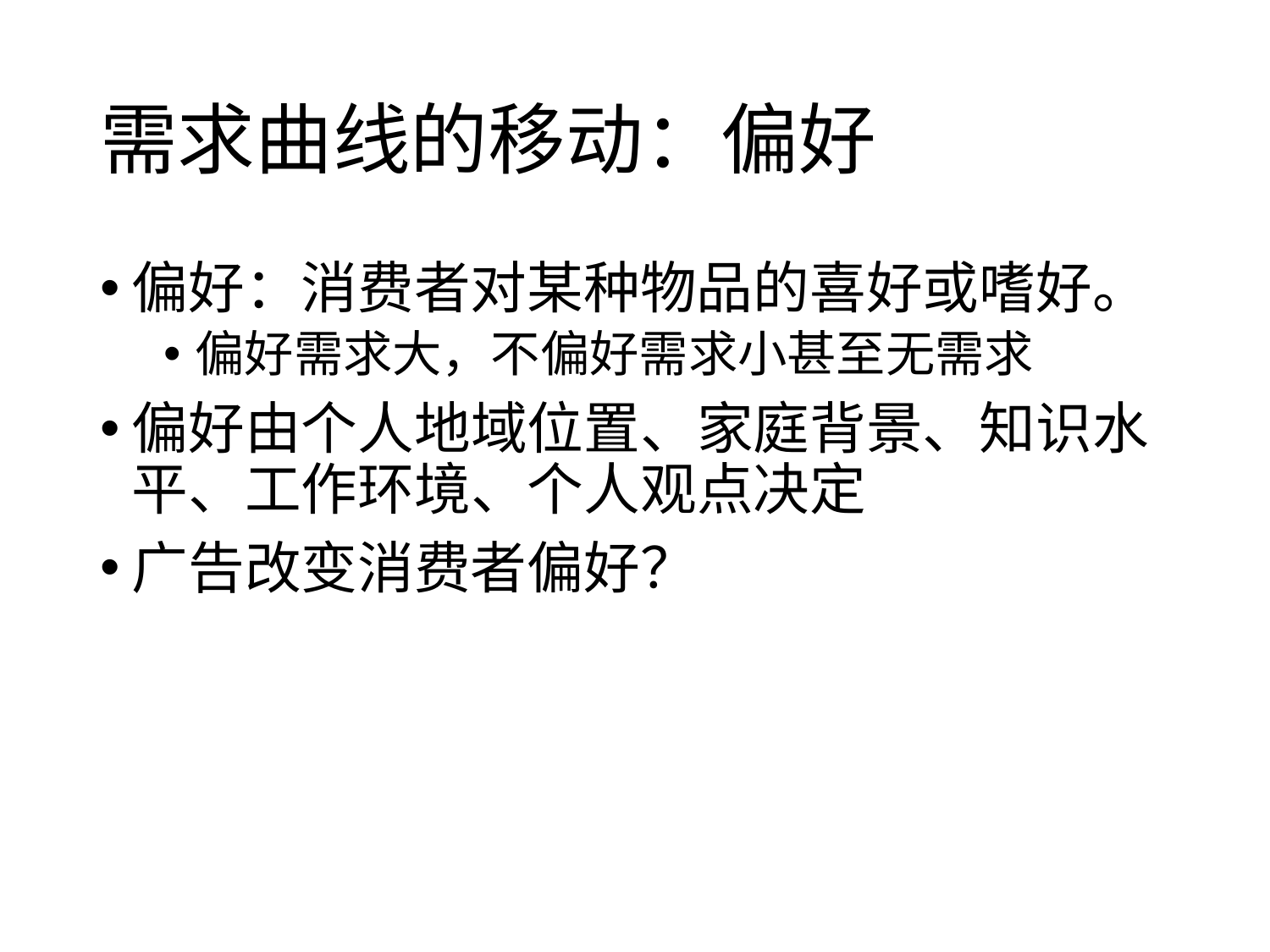

# 需求曲线的移动：偏好
偏好：消费者对某种物品的喜好或嗜好。
偏好需求大，不偏好需求小甚至无需求
偏好由个人地域位置、家庭背景、知识水平、工作环境、个人观点决定
广告改变消费者偏好？